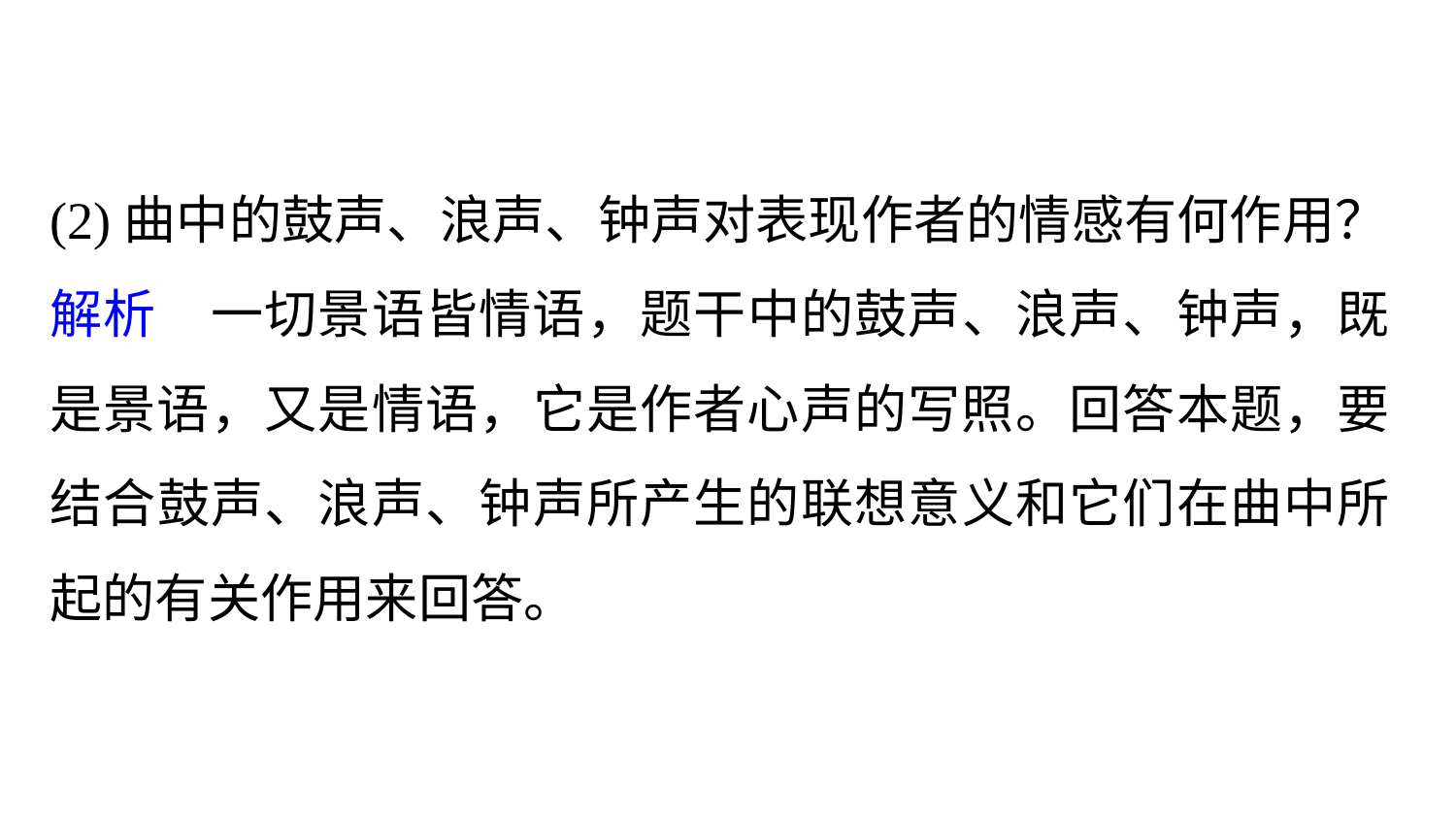

(2)曲中的鼓声、浪声、钟声对表现作者的情感有何作用？
解析　一切景语皆情语，题干中的鼓声、浪声、钟声，既是景语，又是情语，它是作者心声的写照。回答本题，要结合鼓声、浪声、钟声所产生的联想意义和它们在曲中所起的有关作用来回答。